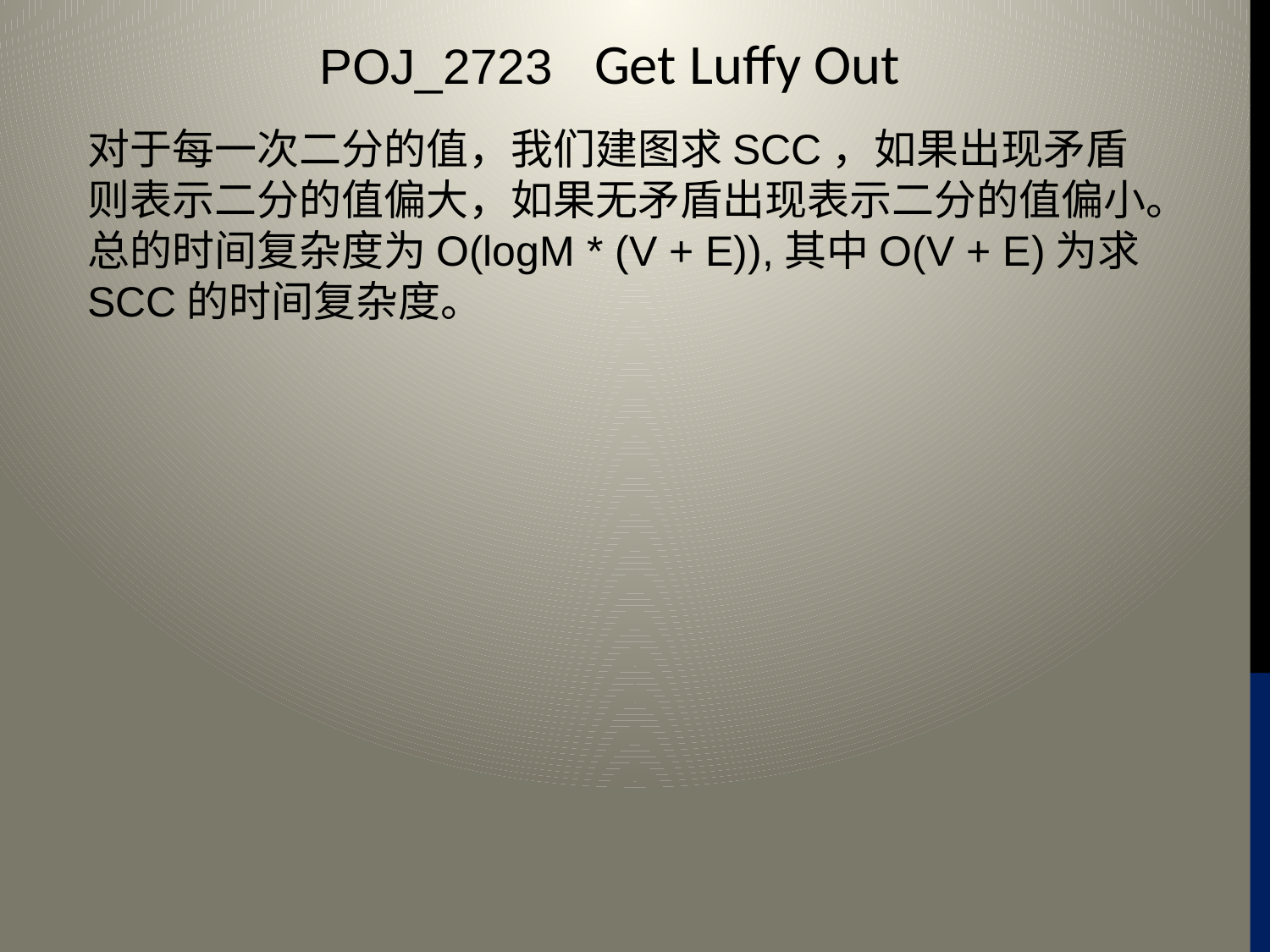

# POJ_2723   Get Luffy Out
对于每一次二分的值，我们建图求SCC，如果出现矛盾则表示二分的值偏大，如果无矛盾出现表示二分的值偏小。
总的时间复杂度为O(logM * (V + E)),其中O(V + E)为求SCC的时间复杂度。